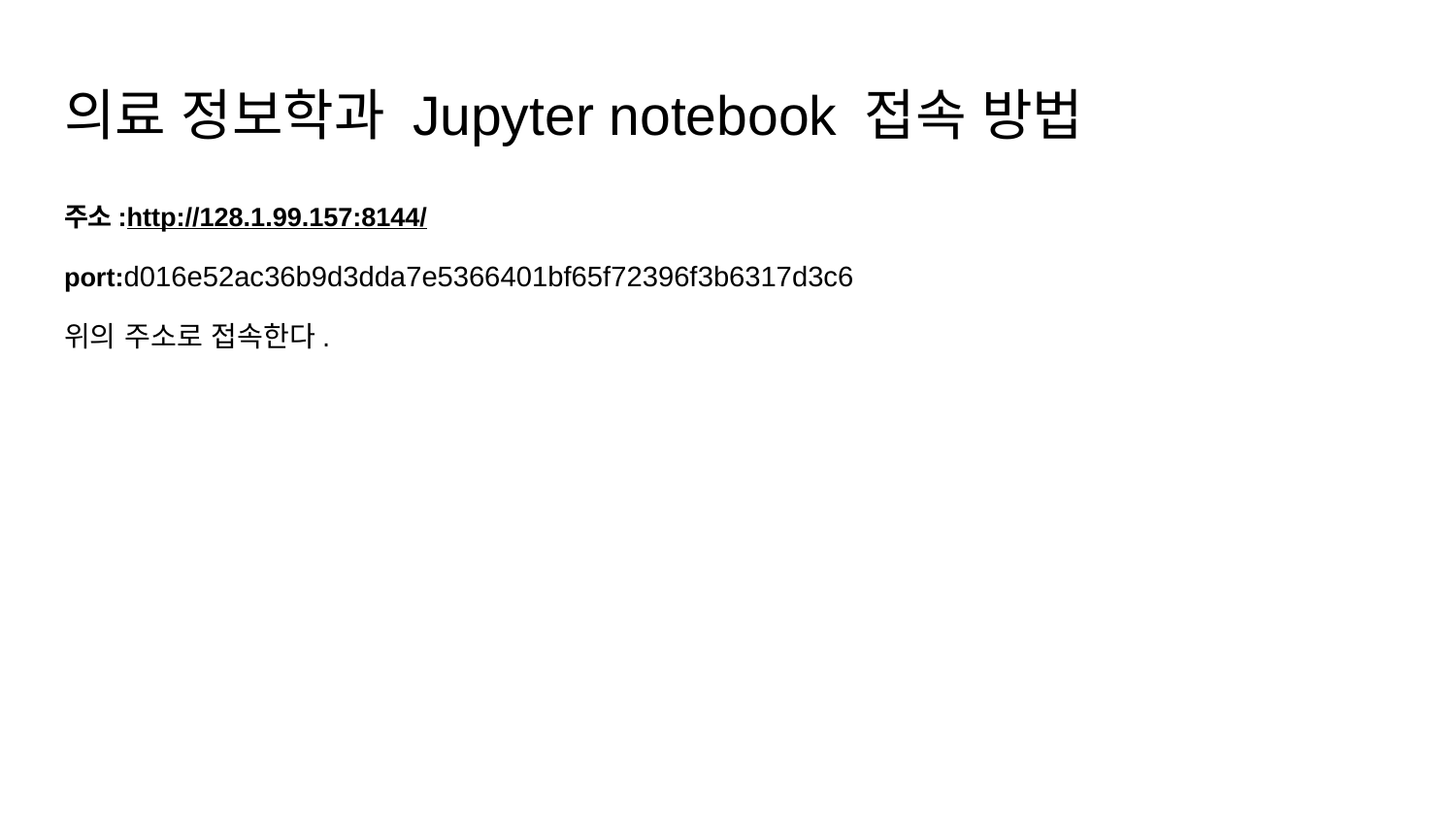

# 의료 정보학과 Jupyter notebook 접속 방법
주소:http://128.1.99.157:8144/
port:d016e52ac36b9d3dda7e5366401bf65f72396f3b6317d3c6
위의 주소로 접속한다.